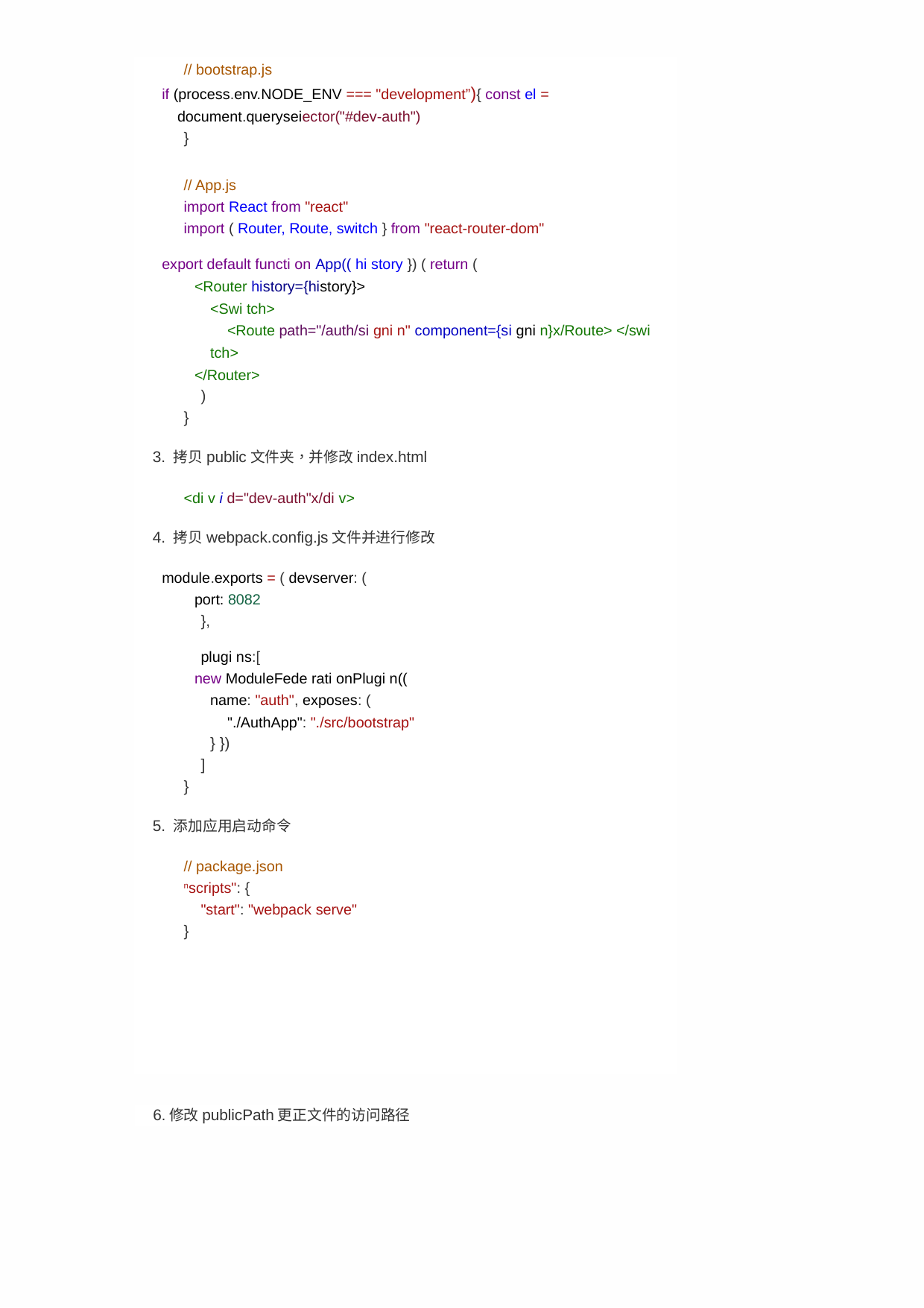

// bootstrap.js
if (process.env.node_env === "development”){ const el = document.queryseiector("#dev-auth")
}
// App.js
import React from "react"
import ( Router, Route, switch } from "react-router-dom"
export default functi on App(( hi story }) ( return (
<Router history={history}>
<Swi tch>
<Route path="/auth/si gni n" component={si gni n}x/Route> </swi tch>
</Router>
)
}
3. 拷贝public文件夹，并修改index.html
<di v i d="dev-auth"x/di v>
4. 拷贝webpack.config.js文件并进行修改
module.exports = ( devserver: (
port: 8082
},
plugi ns:[
new ModuleFede rati onPlugi n((
name: "auth", exposes: (
"./AuthApp": "./src/bootstrap"
} })
]
}
5. 添加应用启动命令
// package.json
nscripts": {
"start": "webpack serve"
}
6.修改publicPath更正文件的访问路径